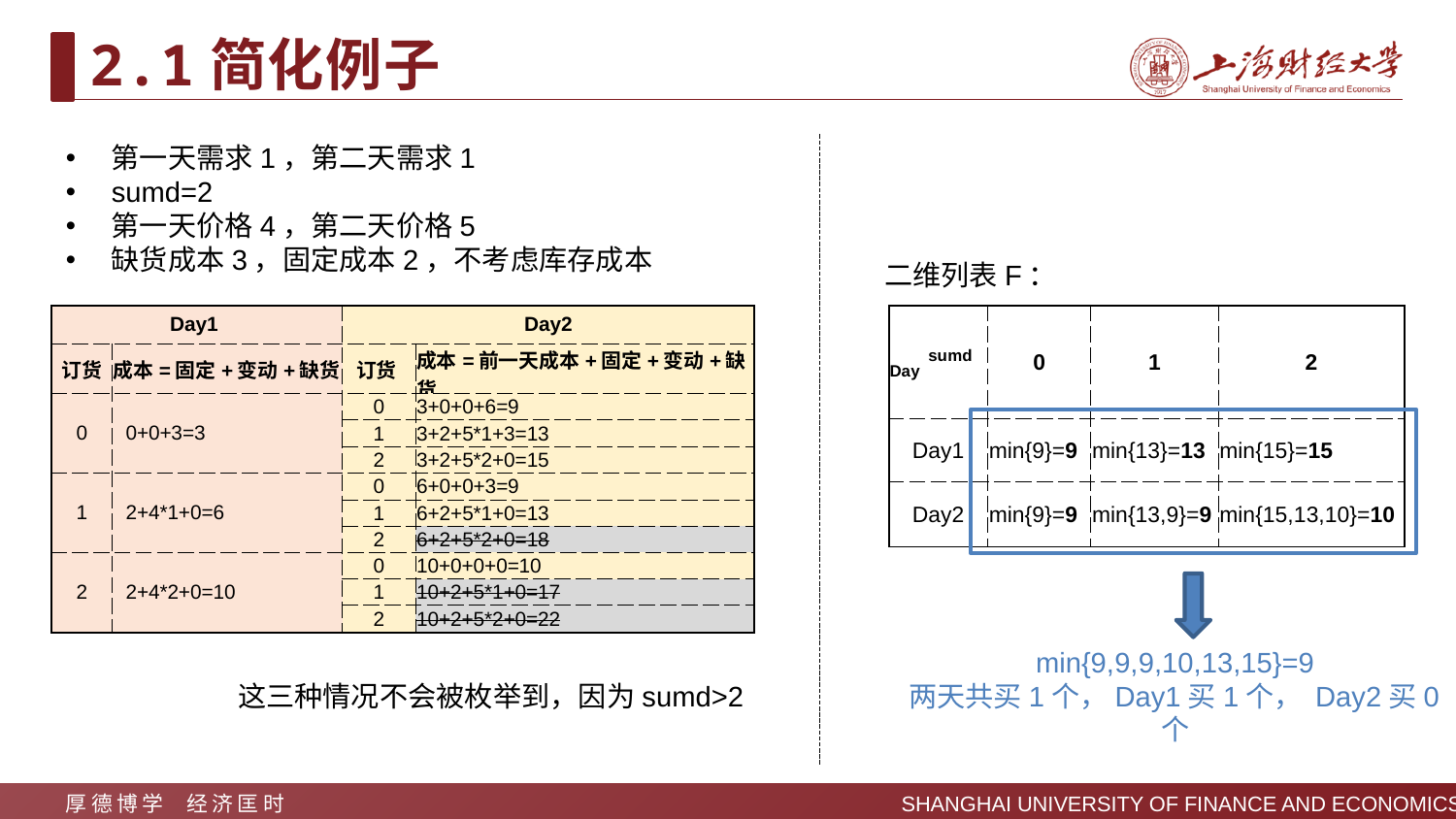

# 2.1简化例子
第一天需求1，第二天需求1
sumd=2
第一天价格4，第二天价格5
缺货成本3，固定成本2，不考虑库存成本
二维列表F：
| Day1 |  | Day2 |  |
| --- | --- | --- | --- |
| 订货 | 成本=固定+变动+缺货 | 订货 | 成本=前一天成本+固定+变动+缺货 |
| 0 | 0+0+3=3 | 0 | 3+0+0+6=9 |
|  |  | 1 | 3+2+5\*1+3=13 |
|  |  | 2 | 3+2+5\*2+0=15 |
| 1 | 2+4\*1+0=6 | 0 | 6+0+0+3=9 |
|  |  | 1 | 6+2+5\*1+0=13 |
|  |  | 2 | 6+2+5\*2+0=18 |
| 2 | 2+4\*2+0=10 | 0 | 10+0+0+0=10 |
|  |  | 1 | 10+2+5\*1+0=17 |
|  |  | 2 | 10+2+5\*2+0=22 |
| Day sumd | 0 | 1 | 2 |
| --- | --- | --- | --- |
| Day1 | min{9}=9 | min{13}=13 | min{15}=15 |
| Day2 | min{9}=9 | min{13,9}=9 | min{15,13,10}=10 |

min{9,9,9,10,13,15}=9
两天共买1个，Day1买1个， Day2买0个
这三种情况不会被枚举到，因为sumd>2